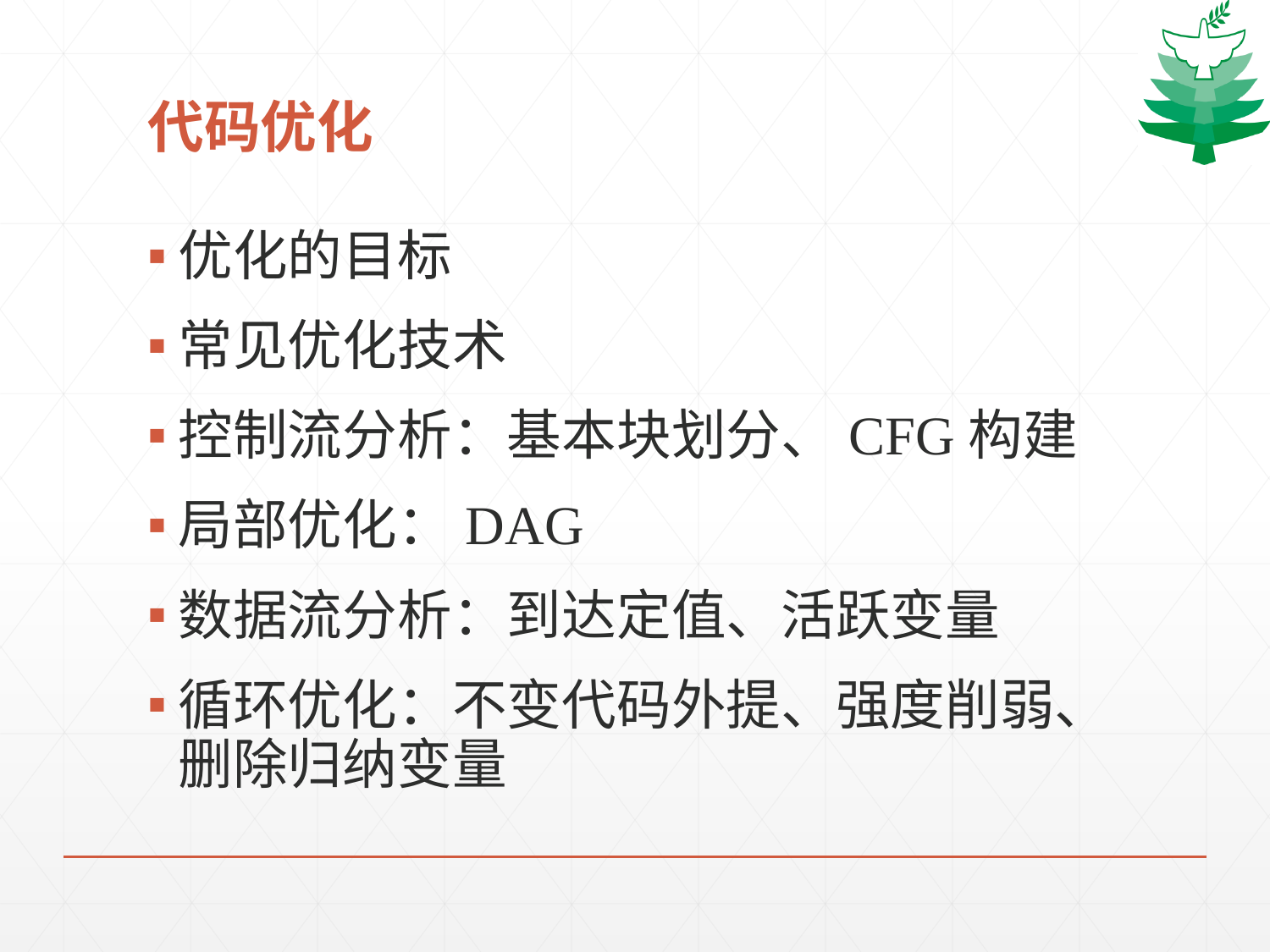

# 代码优化
优化的目标
常见优化技术
控制流分析：基本块划分、CFG构建
局部优化：DAG
数据流分析：到达定值、活跃变量
循环优化：不变代码外提、强度削弱、删除归纳变量